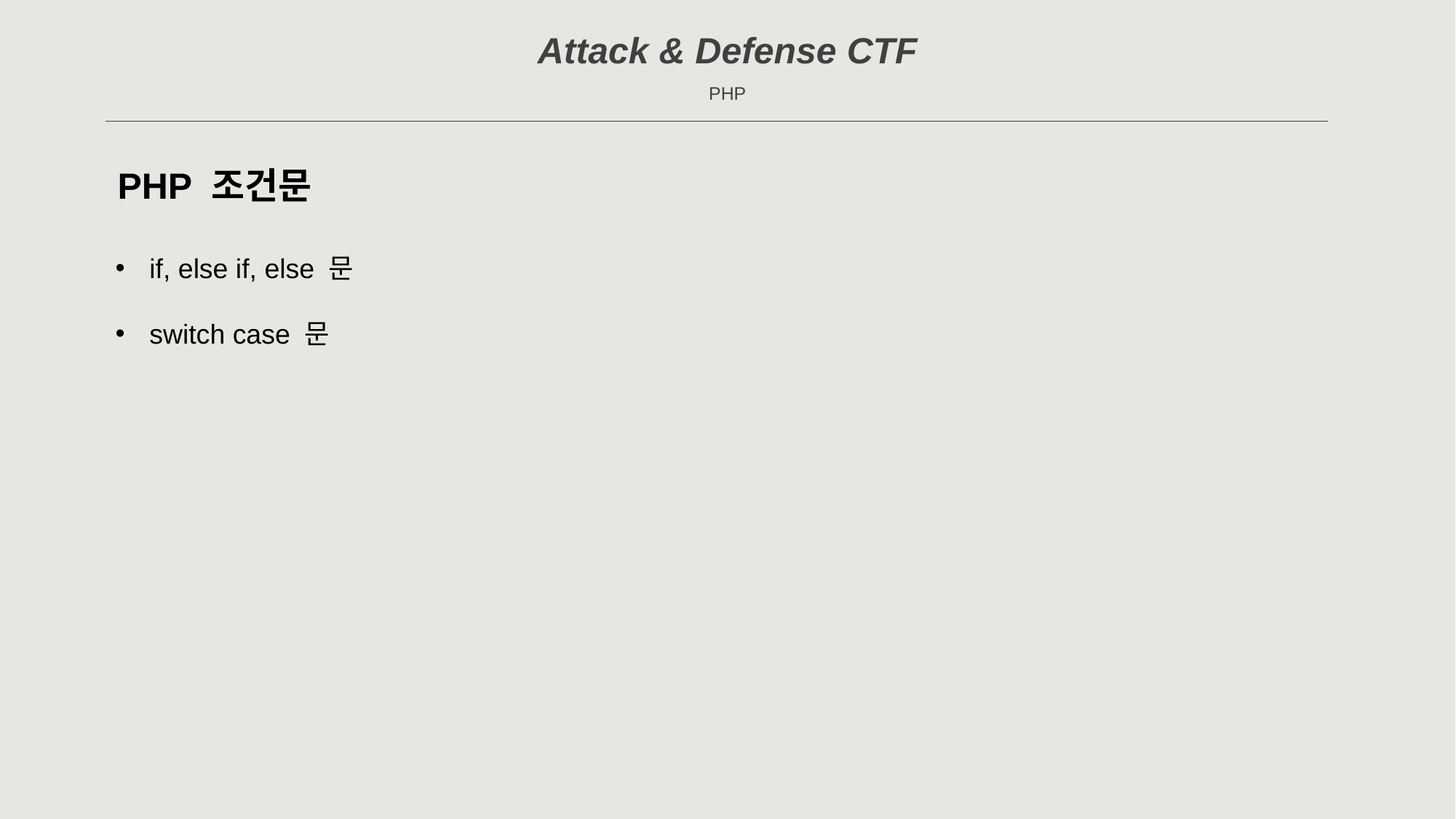

Attack & Defense CTF
PHP
PHP 조건문
if, else if, else 문
switch case 문